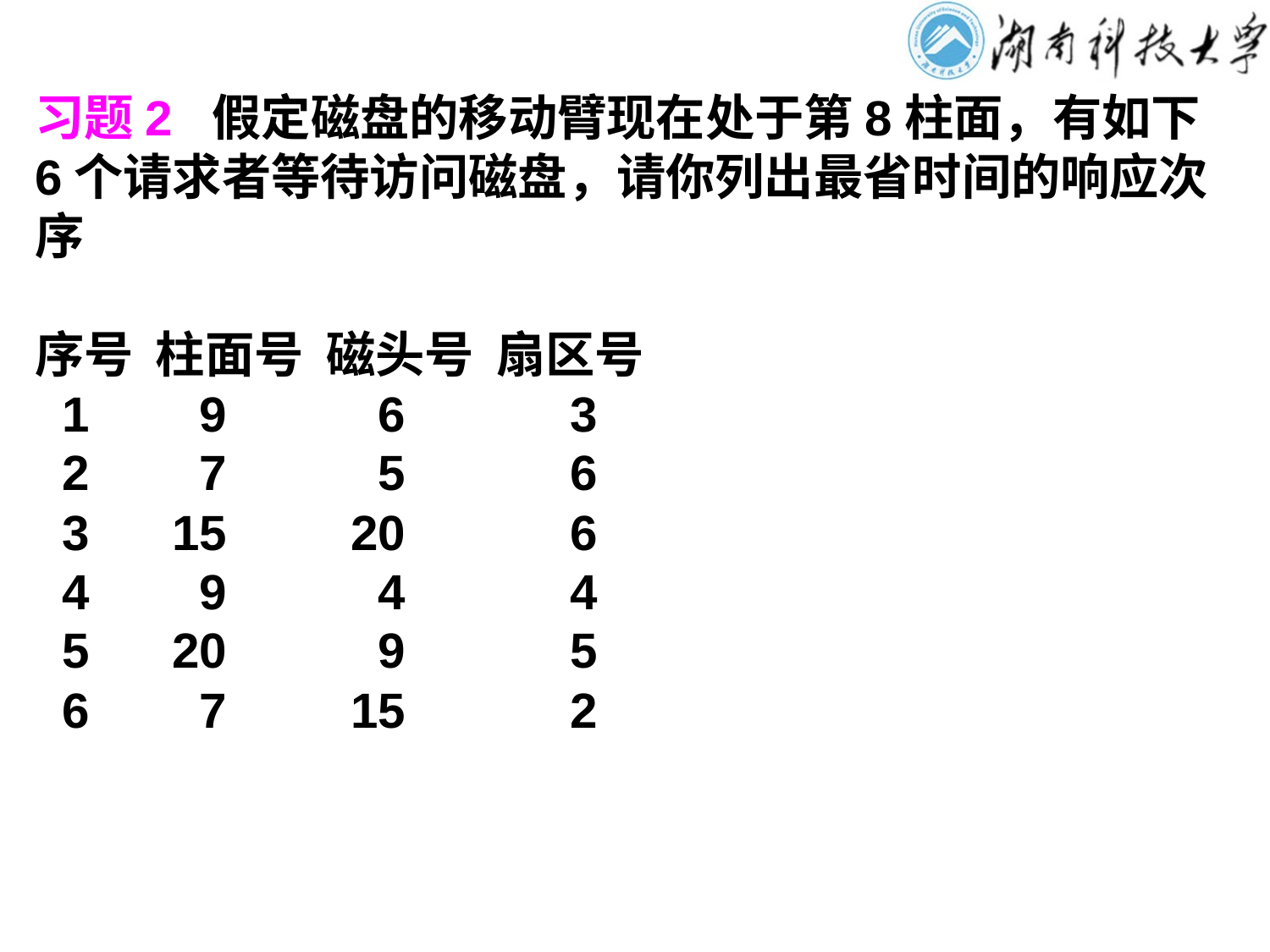

习题2  假定磁盘的移动臂现在处于第8柱面，有如下6个请求者等待访问磁盘，请你列出最省时间的响应次序

序号  柱面号  磁头号  扇区号
  1        9           6            3
  2        7           5            6
  3      15         20            6
  4        9           4            4
  5      20           9            5
  6        7         15            2